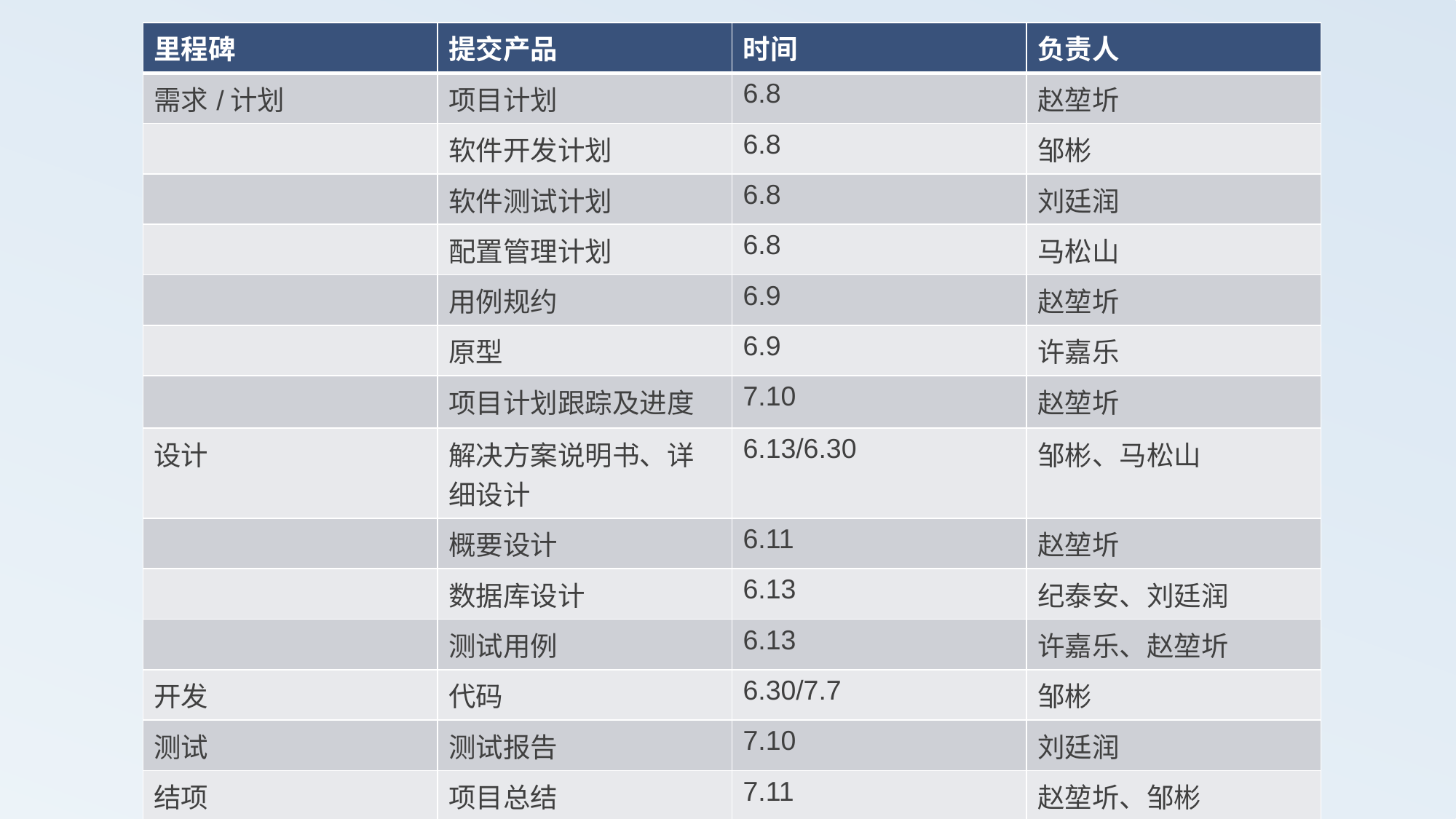

| 里程碑 | 提交产品 | 时间 | 负责人 |
| --- | --- | --- | --- |
| 需求/计划 | 项目计划 | 6.8 | 赵堃圻 |
|  | 软件开发计划 | 6.8 | 邹彬 |
|  | 软件测试计划 | 6.8 | 刘廷润 |
|  | 配置管理计划 | 6.8 | 马松山 |
|  | 用例规约 | 6.9 | 赵堃圻 |
|  | 原型 | 6.9 | 许嘉乐 |
|  | 项目计划跟踪及进度 | 7.10 | 赵堃圻 |
| 设计 | 解决方案说明书、详细设计 | 6.13/6.30 | 邹彬、马松山 |
|  | 概要设计 | 6.11 | 赵堃圻 |
|  | 数据库设计 | 6.13 | 纪泰安、刘廷润 |
|  | 测试用例 | 6.13 | 许嘉乐、赵堃圻 |
| 开发 | 代码 | 6.30/7.7 | 邹彬 |
| 测试 | 测试报告 | 7.10 | 刘廷润 |
| 结项 | 项目总结 | 7.11 | 赵堃圻、邹彬 |